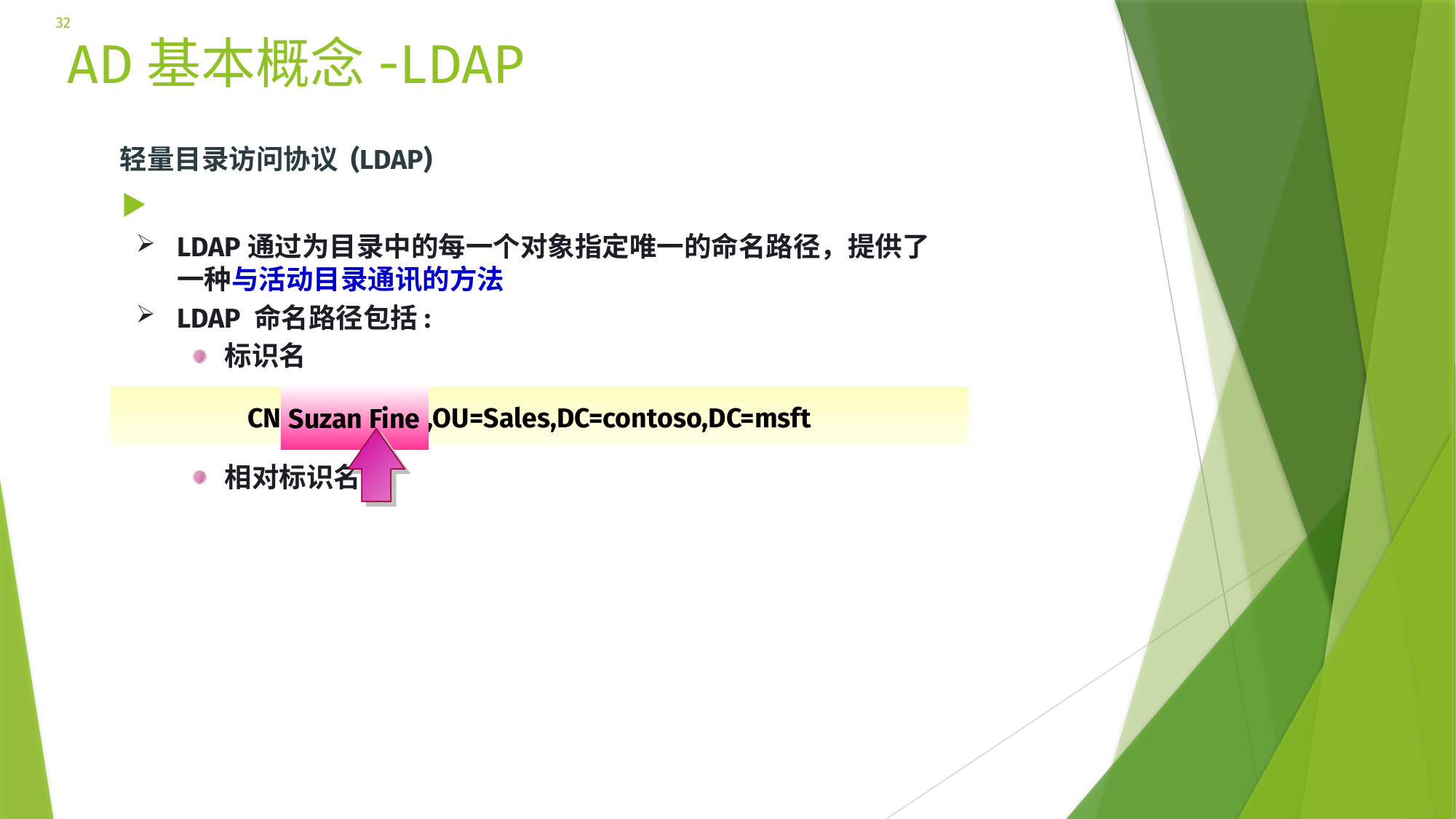

32
# AD基本概念-LDAP
轻量目录访问协议 (LDAP)

LDAP通过为目录中的每一个对象指定唯一的命名路径，提供了一种与活动目录通讯的方法
LDAP 命名路径包括:
标识名

相对标识名

Suzan Fine
CN=Suzan Fine,OU=Sales,DC=contoso,DC=msft